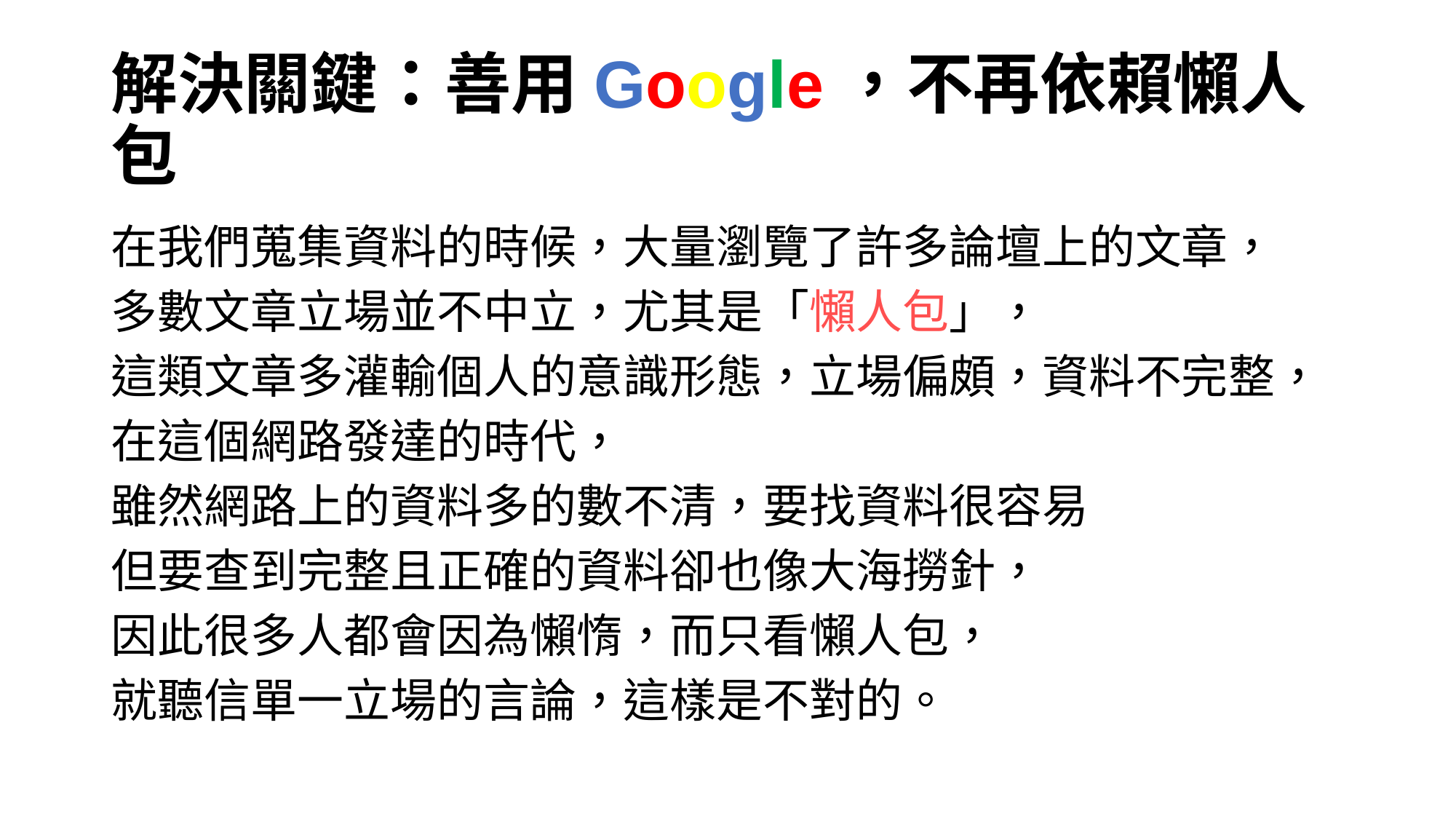

# 解決關鍵：善用Google，不再依賴懶人包
在我們蒐集資料的時候，大量瀏覽了許多論壇上的文章，
多數文章立場並不中立，尤其是「懶人包」，
這類文章多灌輸個人的意識形態，立場偏頗，資料不完整，
在這個網路發達的時代，
雖然網路上的資料多的數不清，要找資料很容易
但要查到完整且正確的資料卻也像大海撈針，
因此很多人都會因為懶惰，而只看懶人包，
就聽信單一立場的言論，這樣是不對的。